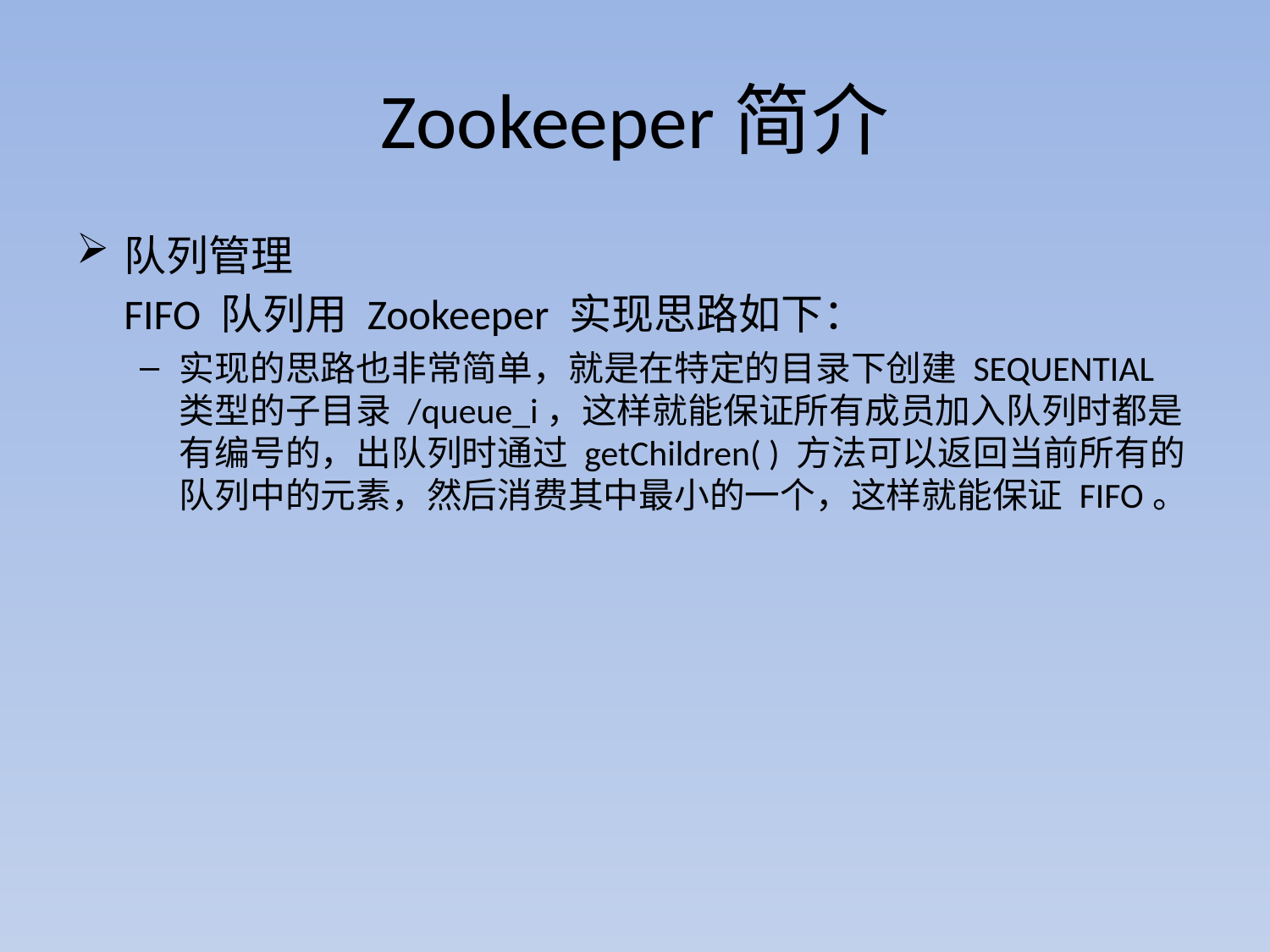

# Zookeeper简介
队列管理
	FIFO 队列用 Zookeeper 实现思路如下：
实现的思路也非常简单，就是在特定的目录下创建 SEQUENTIAL 类型的子目录 /queue_i，这样就能保证所有成员加入队列时都是有编号的，出队列时通过 getChildren( ) 方法可以返回当前所有的队列中的元素，然后消费其中最小的一个，这样就能保证 FIFO。